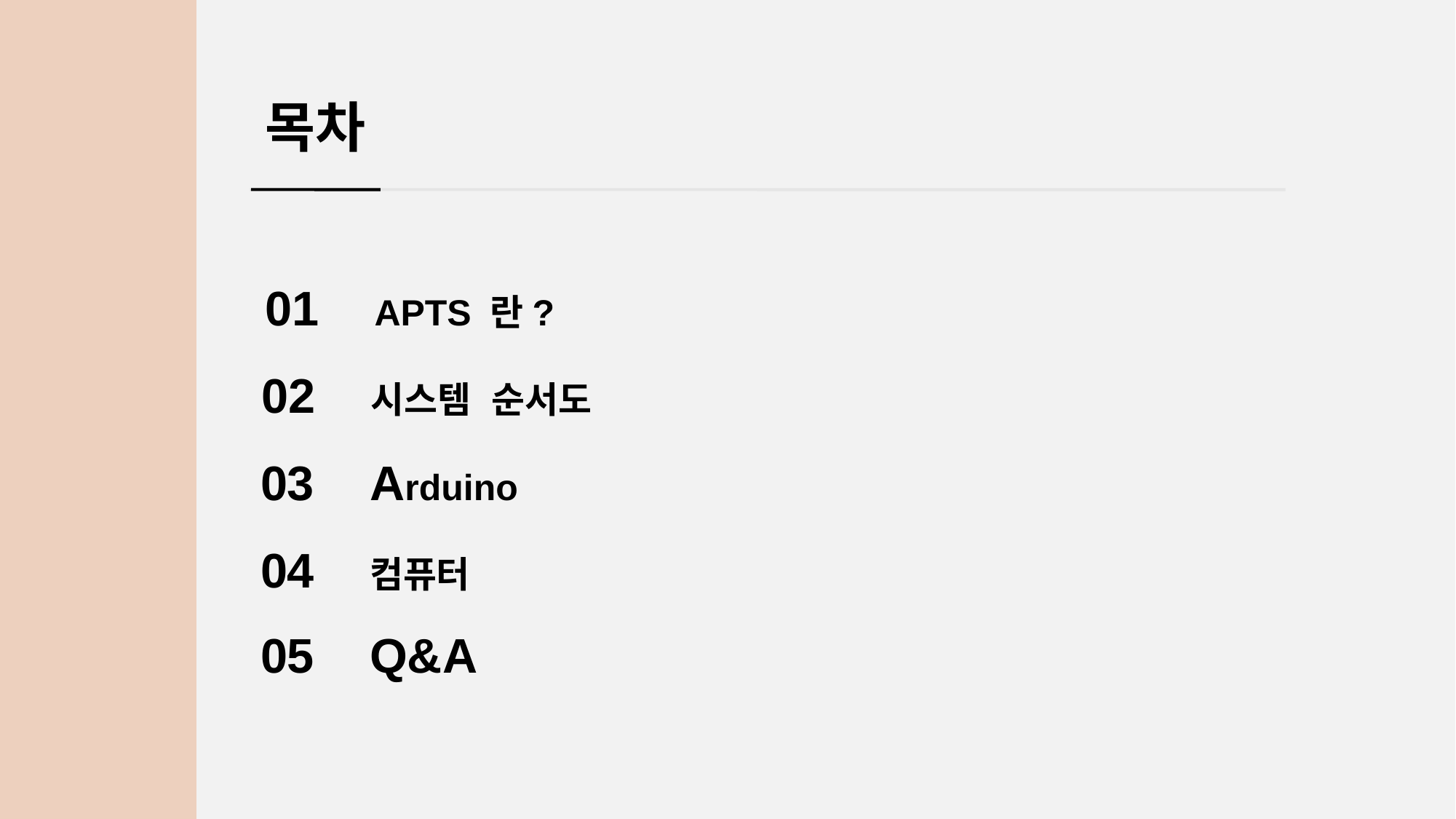

목차

01	APTS 란?
02	시스템  순서도
03	Arduino
04	컴퓨터
05	Q&A